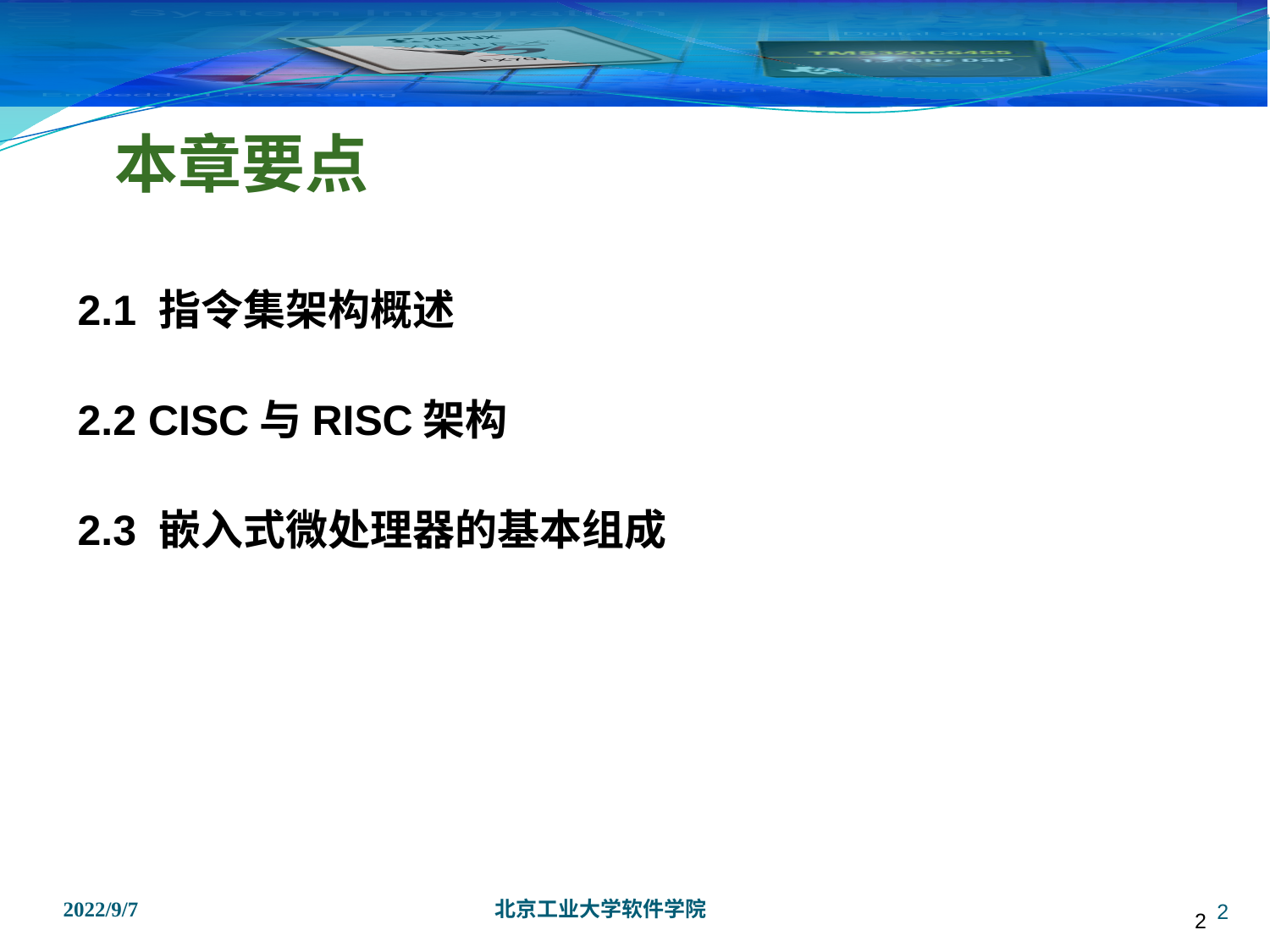

# 本章要点
2.1 指令集架构概述
2.2 CISC与RISC架构
2.3 嵌入式微处理器的基本组成
4
2